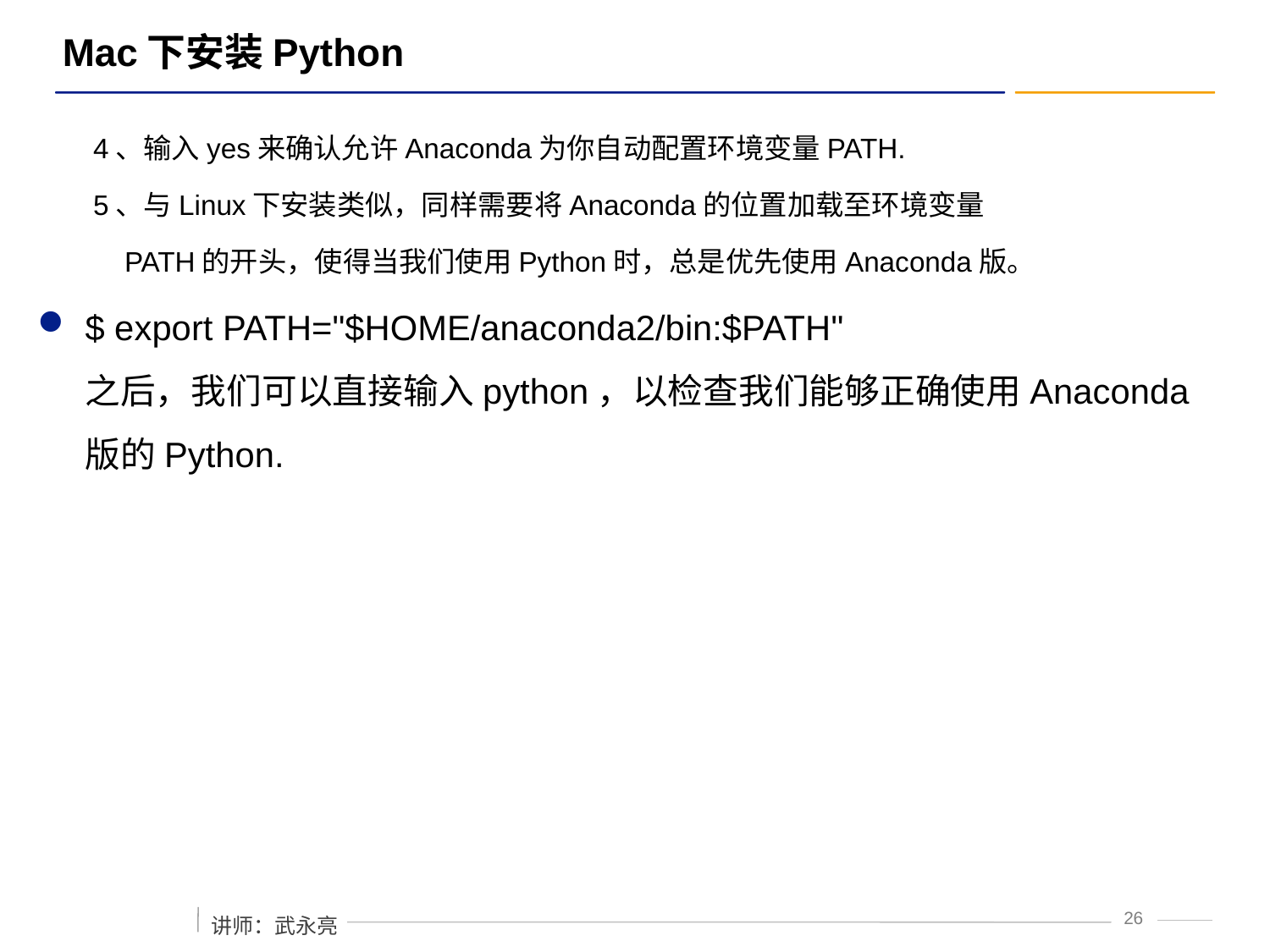

# Mac下安装Python
4、输入yes来确认允许Anaconda为你自动配置环境变量PATH.
5、与Linux下安装类似，同样需要将Anaconda的位置加载至环境变量
    PATH的开头，使得当我们使用Python时，总是优先使用Anaconda版。
$ export PATH="$HOME/anaconda2/bin:$PATH"
之后，我们可以直接输入python，以检查我们能够正确使用Anaconda版的Python.